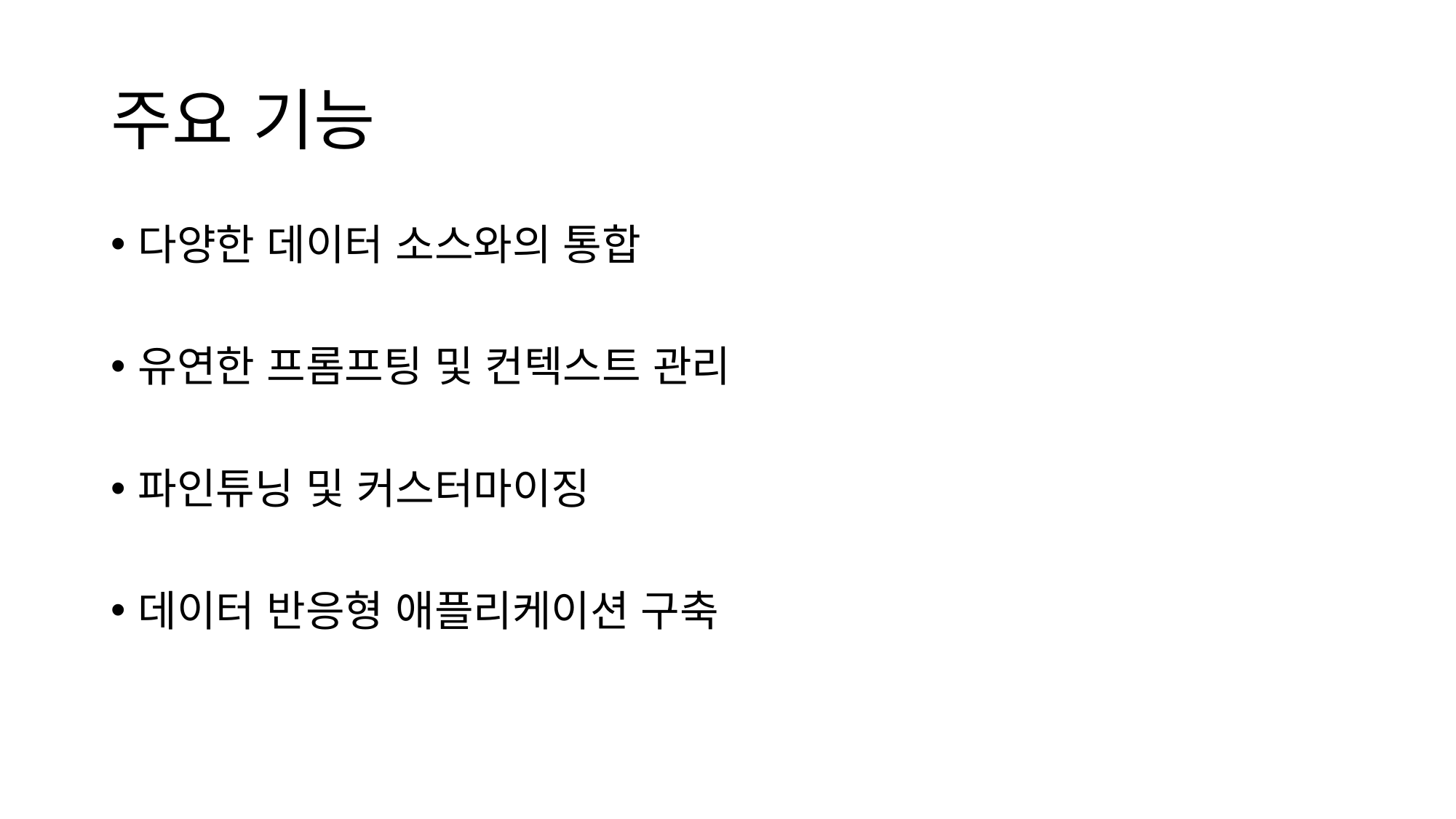

# 주요 기능
다양한 데이터 소스와의 통합

유연한 프롬프팅 및 컨텍스트 관리

파인튜닝 및 커스터마이징

데이터 반응형 애플리케이션 구축